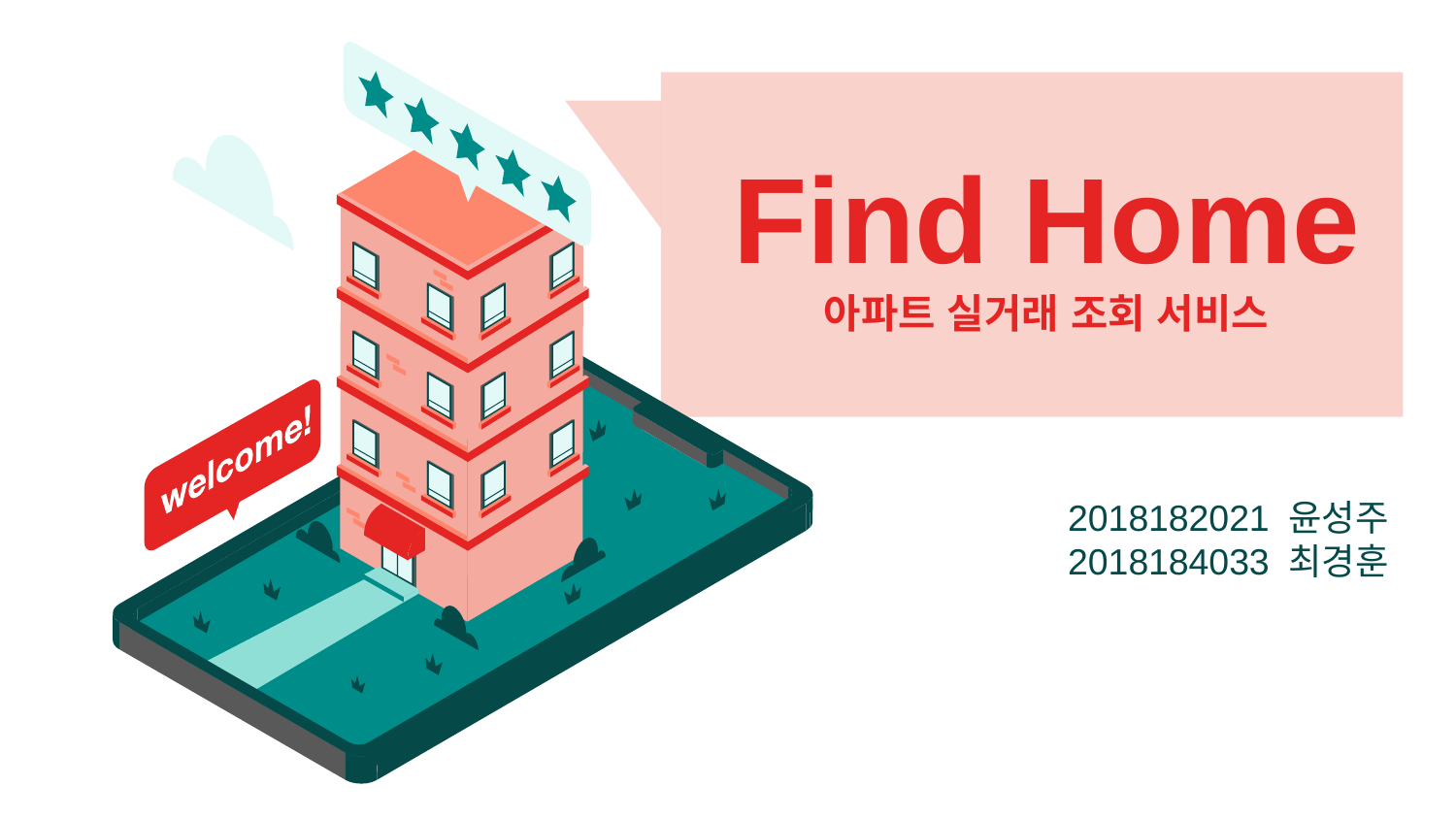

# Find Home 아파트 실거래 조회 서비스
2018182021 윤성주
2018184033 최경훈